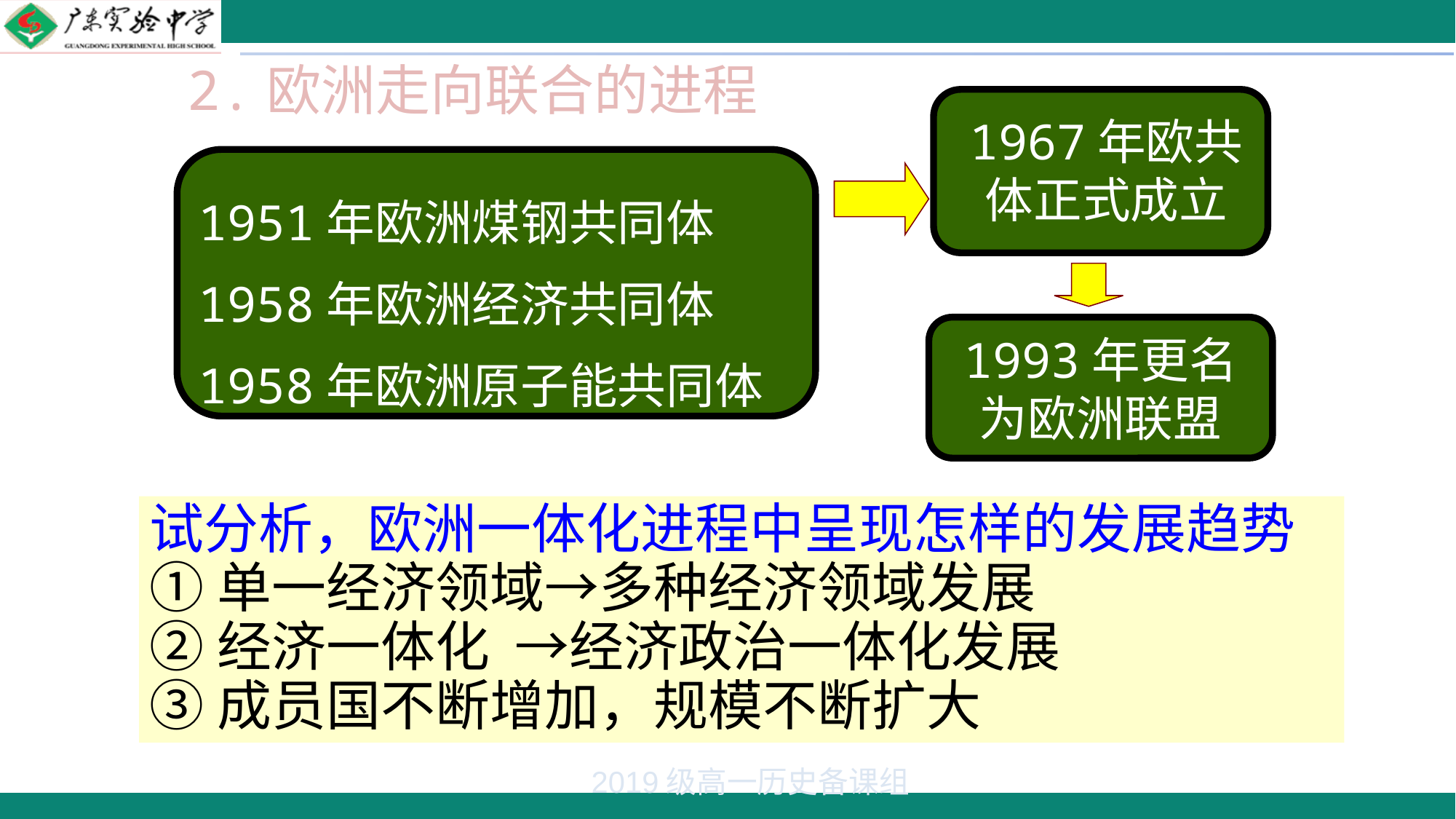

2.欧洲走向联合的进程

1967年欧共体正式成立

1951年欧洲煤钢共同体
1958年欧洲经济共同体
1958年欧洲原子能共同体

1993年更名为欧洲联盟
试分析，欧洲一体化进程中呈现怎样的发展趋势
①单一经济领域→多种经济领域发展
②经济一体化  →经济政治一体化发展
③成员国不断增加，规模不断扩大